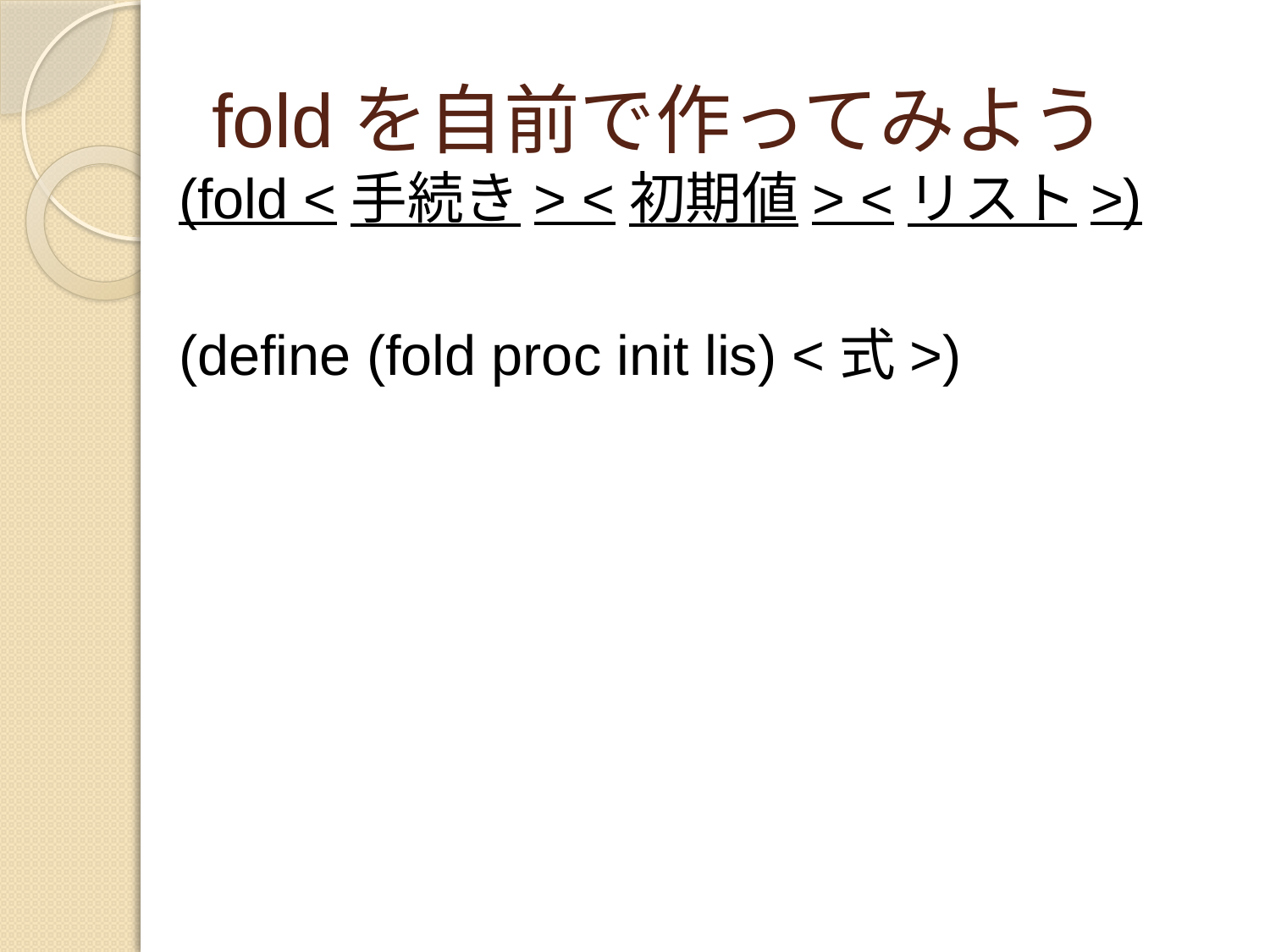

# foldを自前で作ってみよう
(fold <手続き> <初期値> <リスト>)

(define (fold proc init lis) <式>)